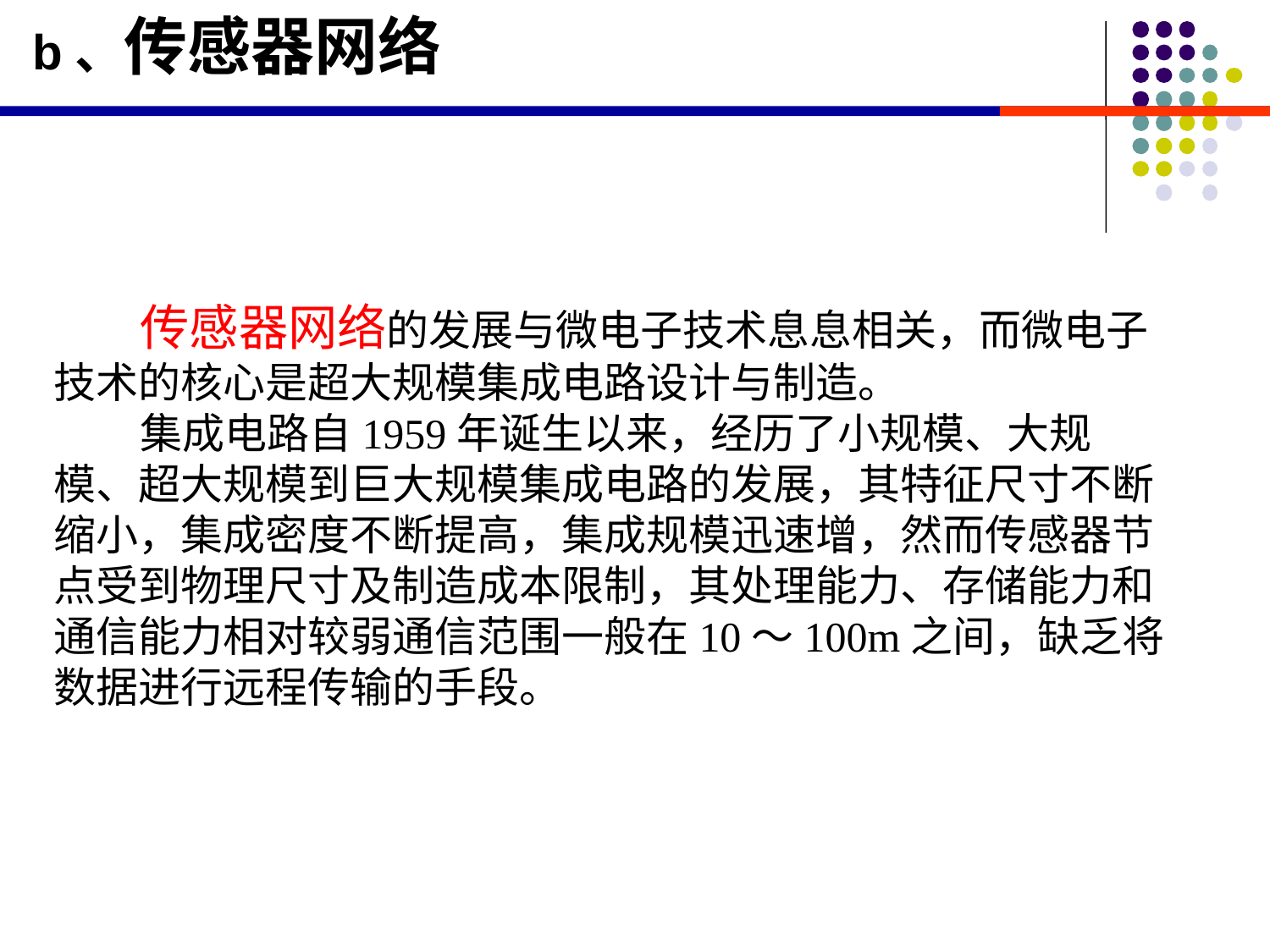

b、传感器网络
        传感器网络的发展与微电子技术息息相关，而微电子技术的核心是超大规模集成电路设计与制造。
        集成电路自1959年诞生以来，经历了小规模、大规模、超大规模到巨大规模集成电路的发展，其特征尺寸不断缩小，集成密度不断提高，集成规模迅速增，然而传感器节点受到物理尺寸及制造成本限制，其处理能力、存储能力和通信能力相对较弱通信范围一般在10～100m之间，缺乏将数据进行远程传输的手段。